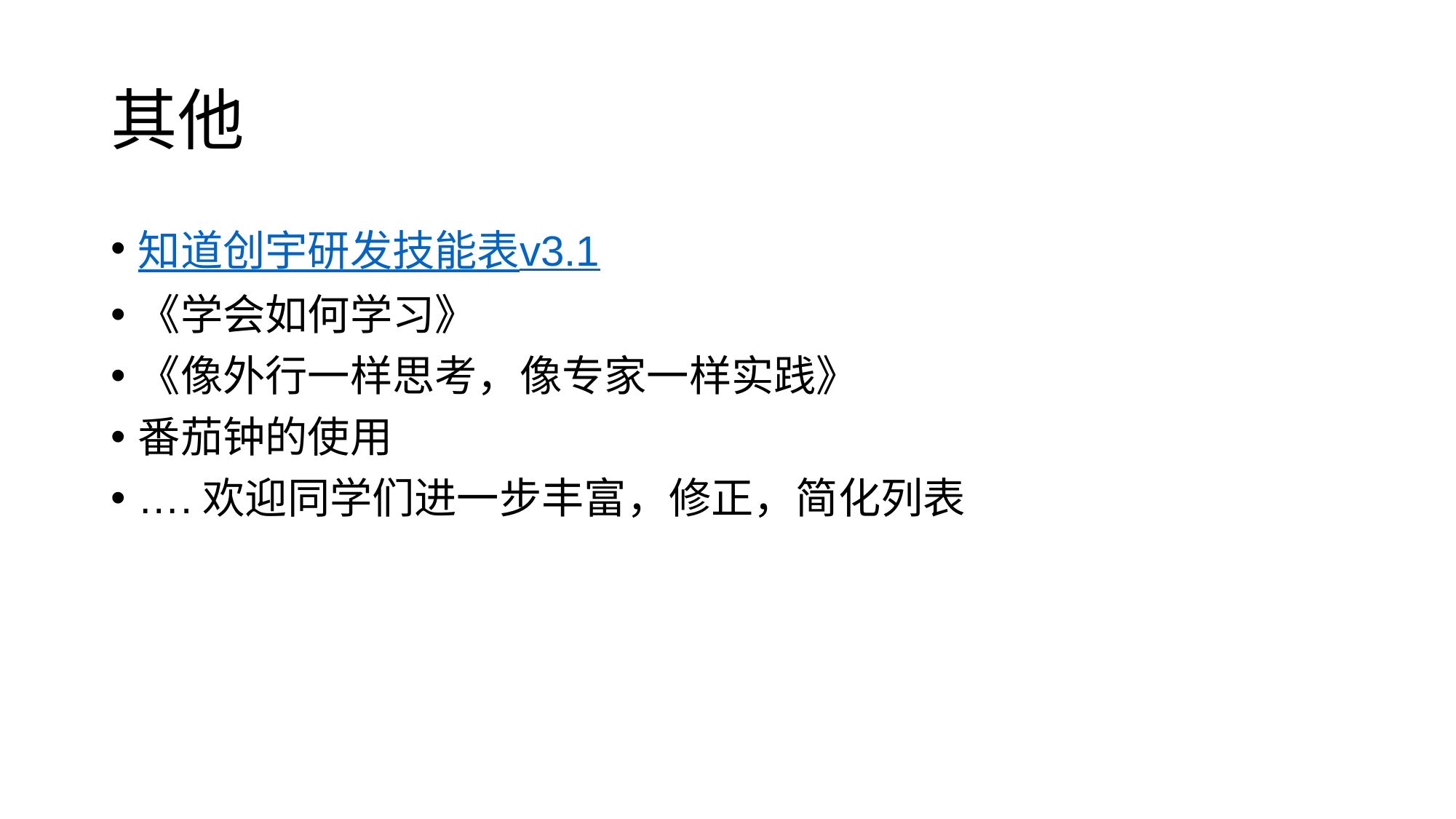

# 其他
知道创宇研发技能表v3.1
《学会如何学习》
《像外行一样思考，像专家一样实践》
番茄钟的使用
….欢迎同学们进一步丰富，修正，简化列表